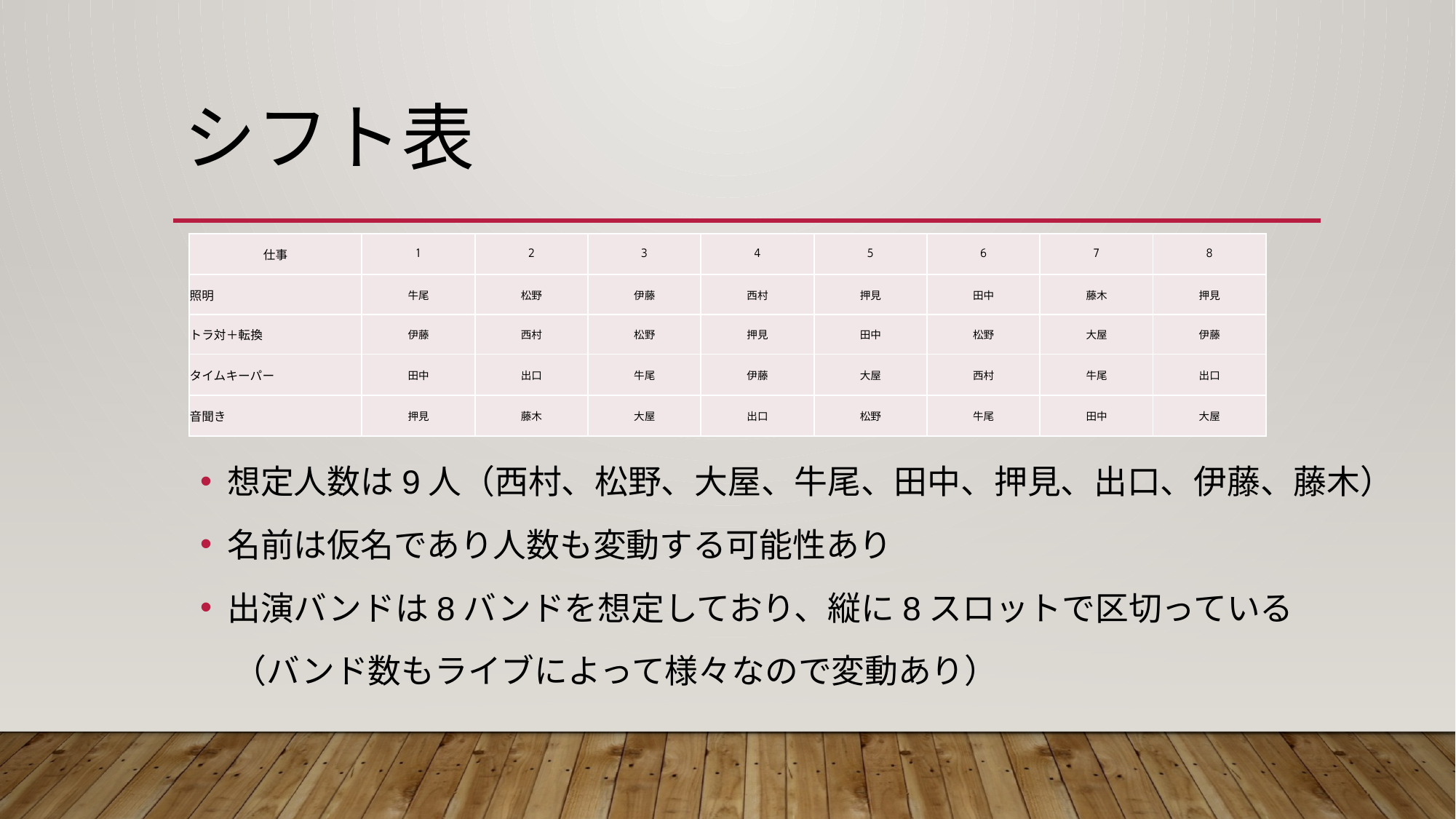

# シフト表
| 仕事 | 1 | 2 | 3 | 4 | 5 | 6 | 7 | 8 |
| --- | --- | --- | --- | --- | --- | --- | --- | --- |
| 照明 | 牛尾 | 松野 | 伊藤 | 西村 | 押見 | 田中 | 藤木 | 押見 |
| トラ対＋転換 | 伊藤 | 西村 | 松野 | 押見 | 田中 | 松野 | 大屋 | 伊藤 |
| タイムキーパー | 田中 | 出口 | 牛尾 | 伊藤 | 大屋 | 西村 | 牛尾 | 出口 |
| 音聞き | 押見 | 藤木 | 大屋 | 出口 | 松野 | 牛尾 | 田中 | 大屋 |
想定人数は9人（西村、松野、大屋、牛尾、田中、押見、出口、伊藤、藤木）
名前は仮名であり人数も変動する可能性あり
出演バンドは8バンドを想定しており、縦に8スロットで区切っている
　（バンド数もライブによって様々なので変動あり）